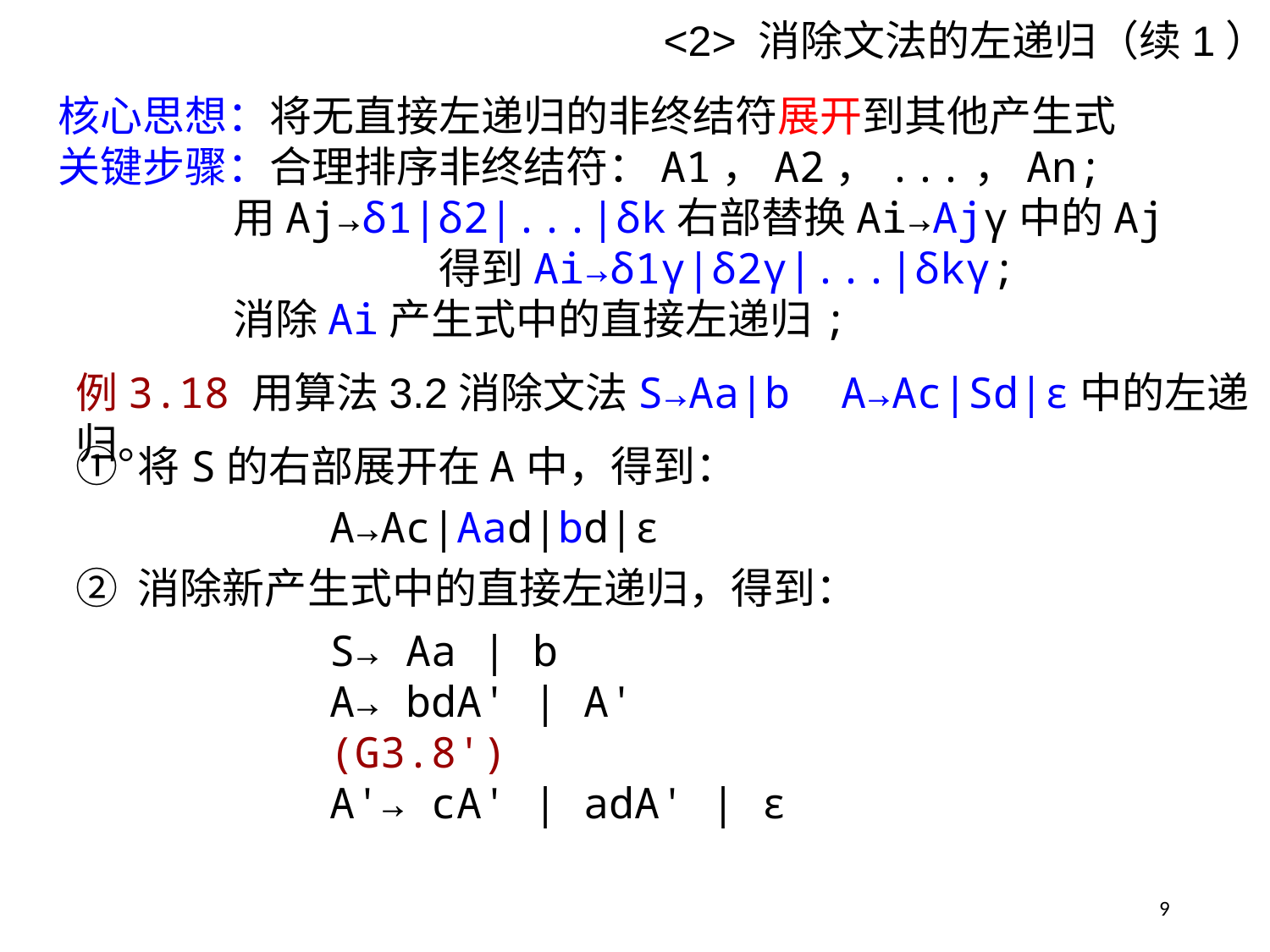

# <2> 消除文法的左递归（续1）
核心思想：将无直接左递归的非终结符展开到其他产生式
关键步骤：合理排序非终结符：A1，A2，...，An;
	    用Aj→δ1|δ2|...|δk右部替换Ai→Ajγ中的Aj
	    		得到Ai→δ1γ|δ2γ|...|δkγ;
	    消除Ai产生式中的直接左递归;
例3.18 用算法3.2消除文法S→Aa|b  A→Ac|Sd|ε中的左递归。
① 将S的右部展开在A中，得到：
		A→Ac|Aad|bd|ε
② 消除新产生式中的直接左递归，得到：
S→ Aa | b
A→ bdA' | A'			(G3.8')
A'→ cA' | adA' | ε
9